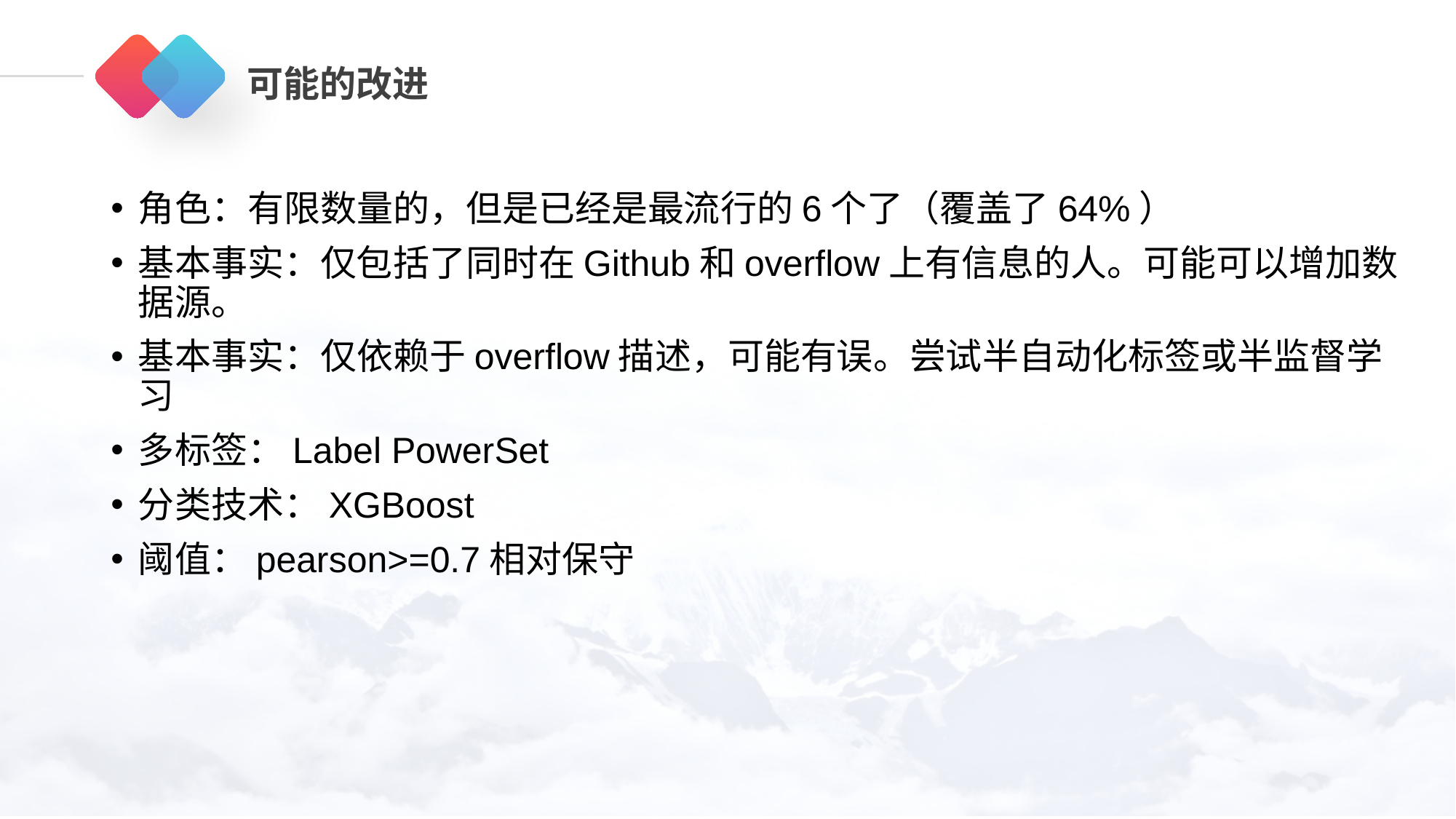

# 可能的改进
角色：有限数量的，但是已经是最流行的6个了（覆盖了64%）
基本事实：仅包括了同时在Github和overflow上有信息的人。可能可以增加数据源。
基本事实：仅依赖于overflow描述，可能有误。尝试半自动化标签或半监督学习
多标签：Label PowerSet
分类技术：XGBoost
阈值：pearson>=0.7相对保守